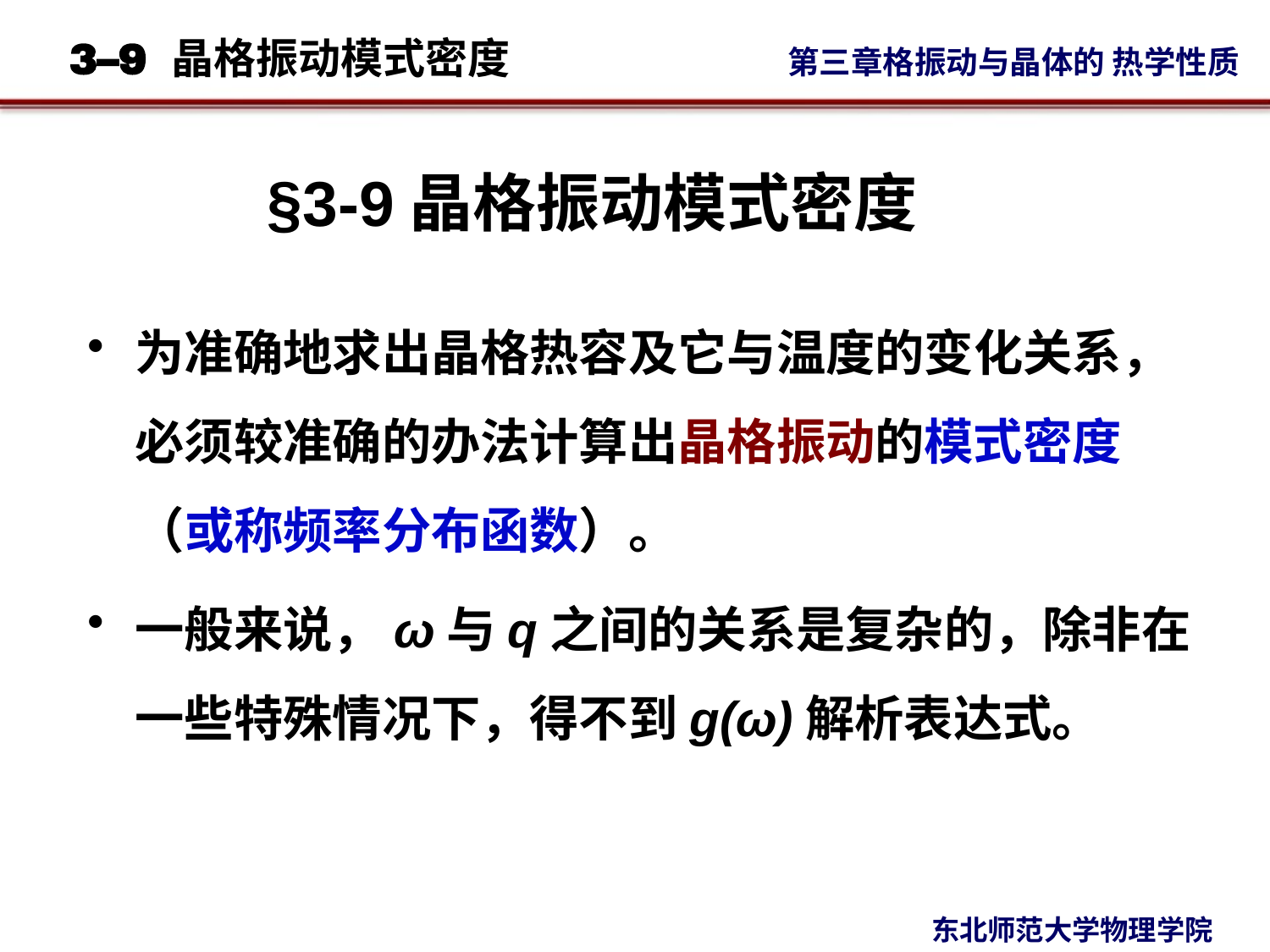

§3-9晶格振动模式密度
为准确地求出晶格热容及它与温度的变化关系，必须较准确的办法计算出晶格振动的模式密度（或称频率分布函数）。
一般来说，ω与q之间的关系是复杂的，除非在一些特殊情况下，得不到g(ω)解析表达式。